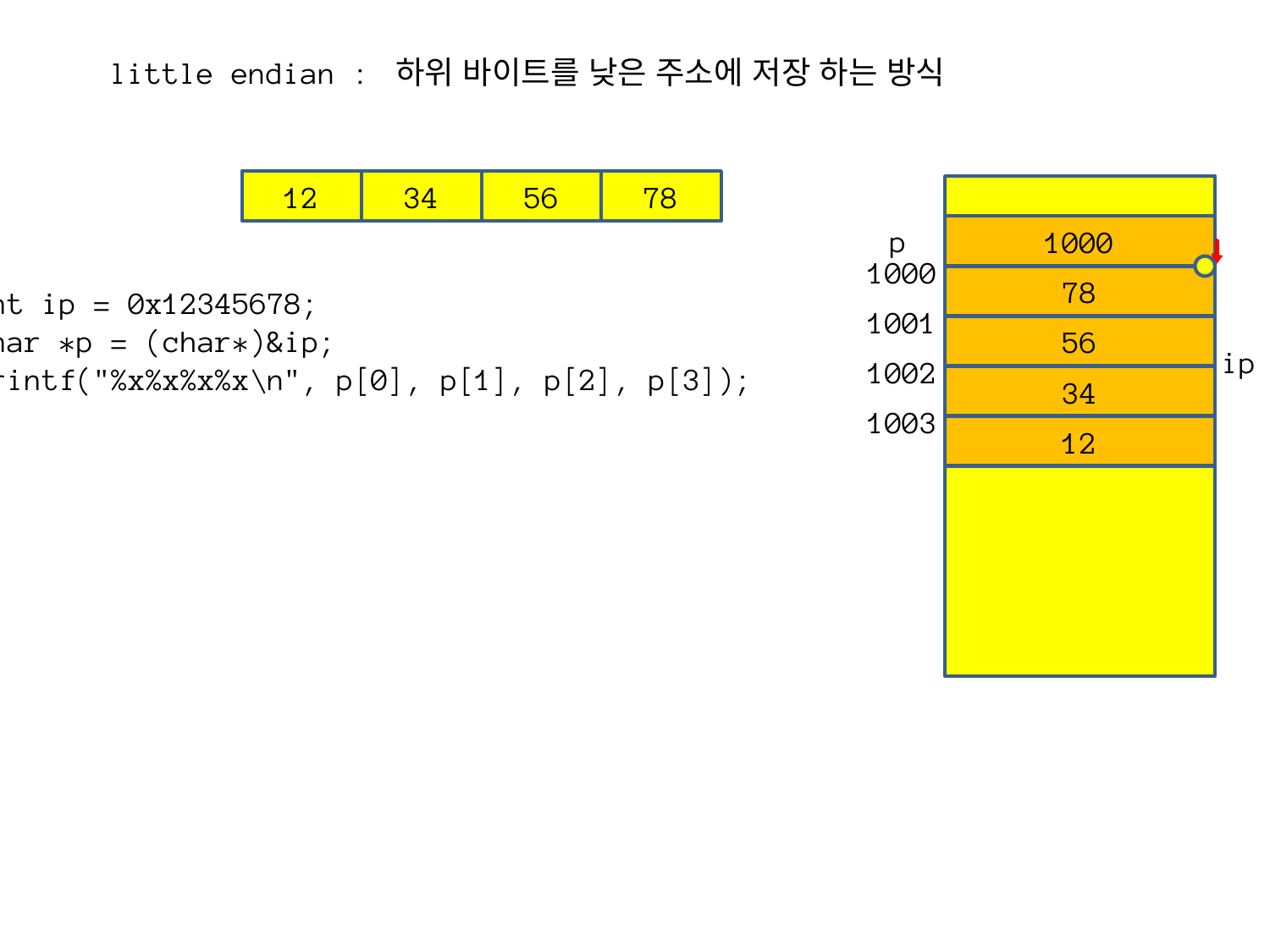

little endian : 하위 바이트를 낮은 주소에 저장 하는 방식
78
12
34
56

p
1000
1000

78
int ip = 0x12345678;
char *p = (char*)&ip;
printf("%x%x%x%x\n", p[0], p[1], p[2], p[3]);
1001
56
ip
1002
34
1003
12